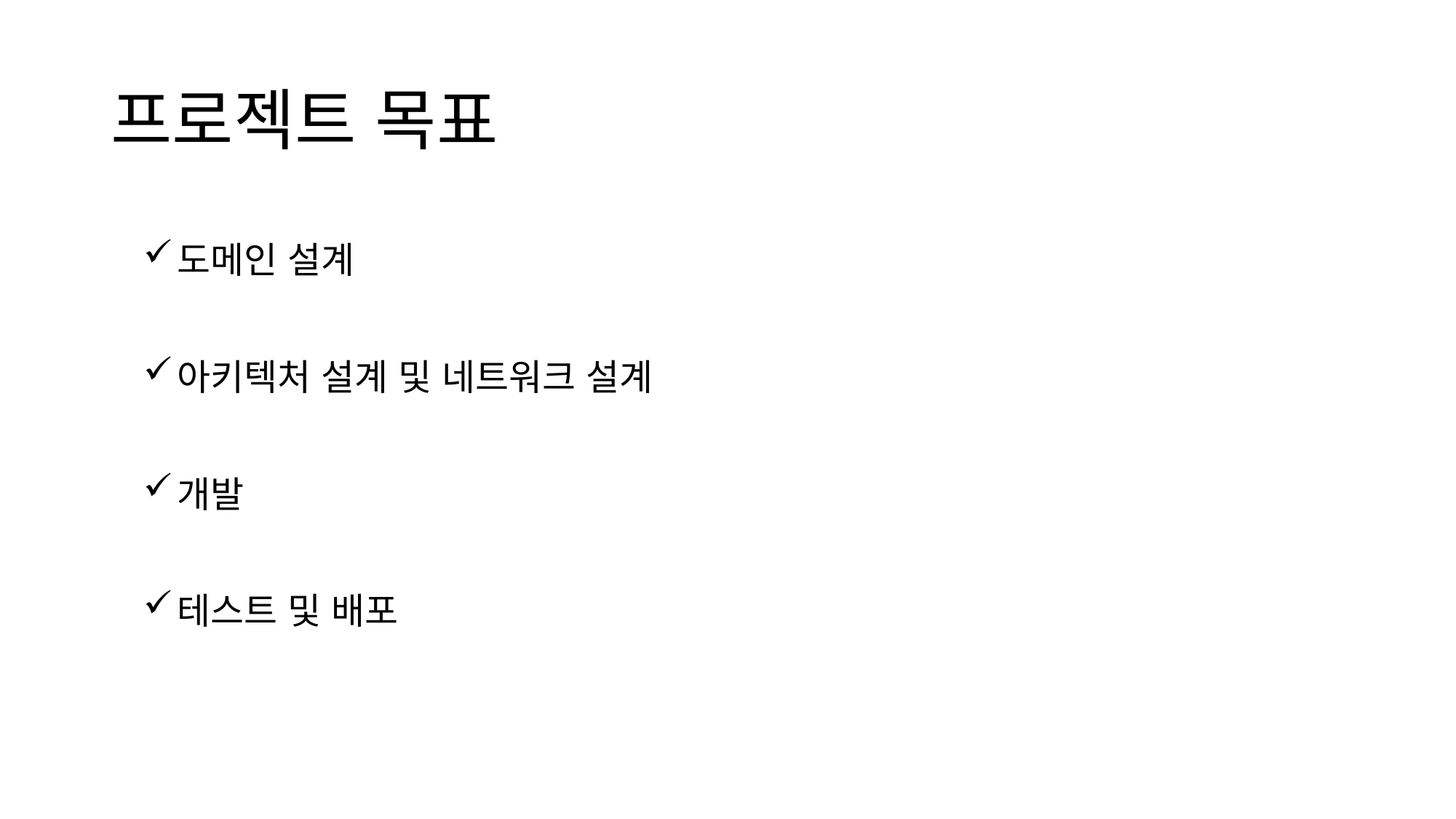

# 프로젝트 목표
도메인 설계
아키텍처 설계 및 네트워크 설계
개발
테스트 및 배포